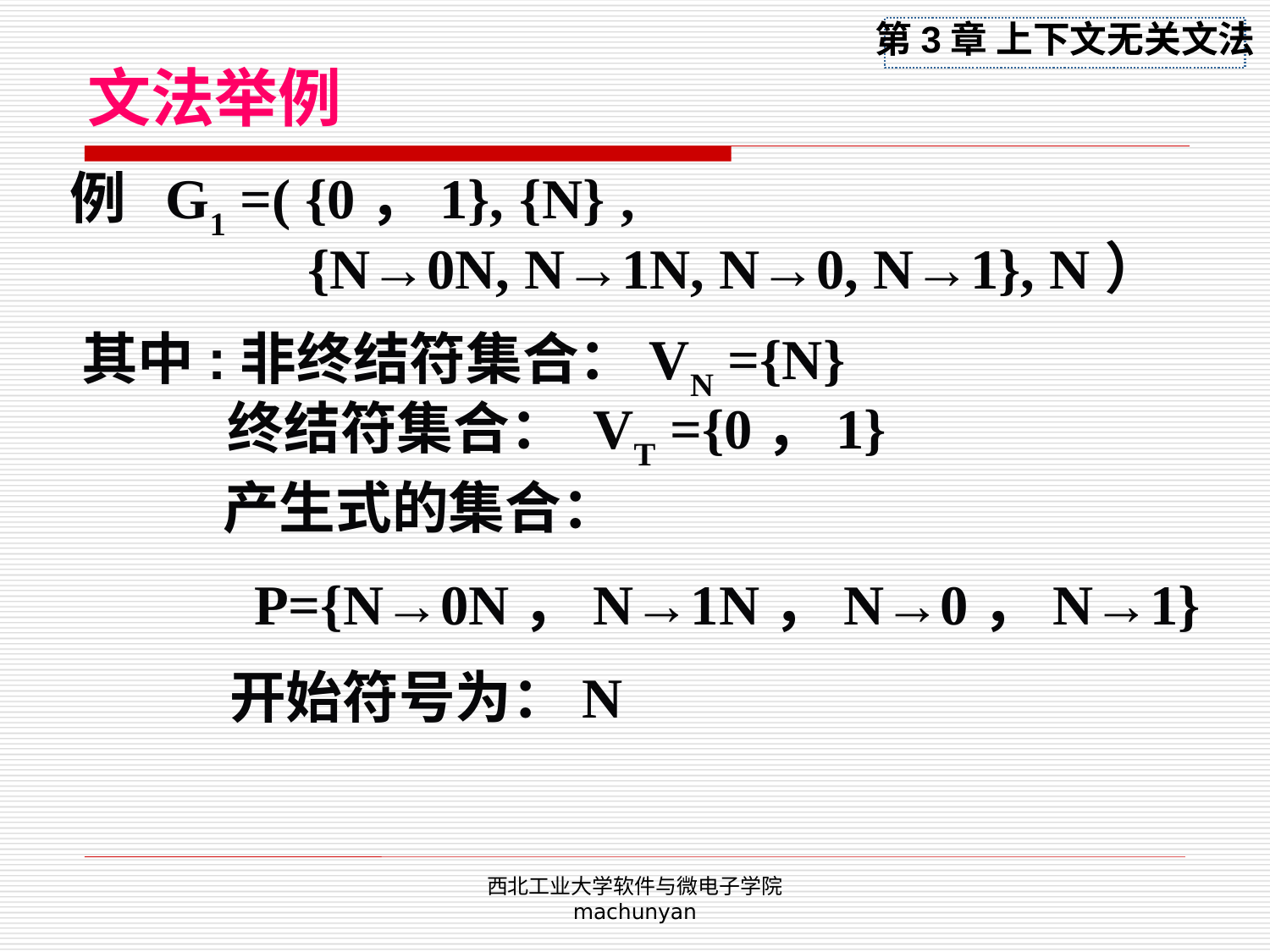

文法举例
例  G1 =( {0，1}, {N} ,
{N→0N, N→1N, N→0, N→1}, N）
其中:非终结符集合：VN ={N}
终结符集合： VT ={0，1}
产生式的集合：
  P={N→0N，N→1N，N→0，N→1}
开始符号为：N

西北工业大学软件与微电子学院 machunyan
13